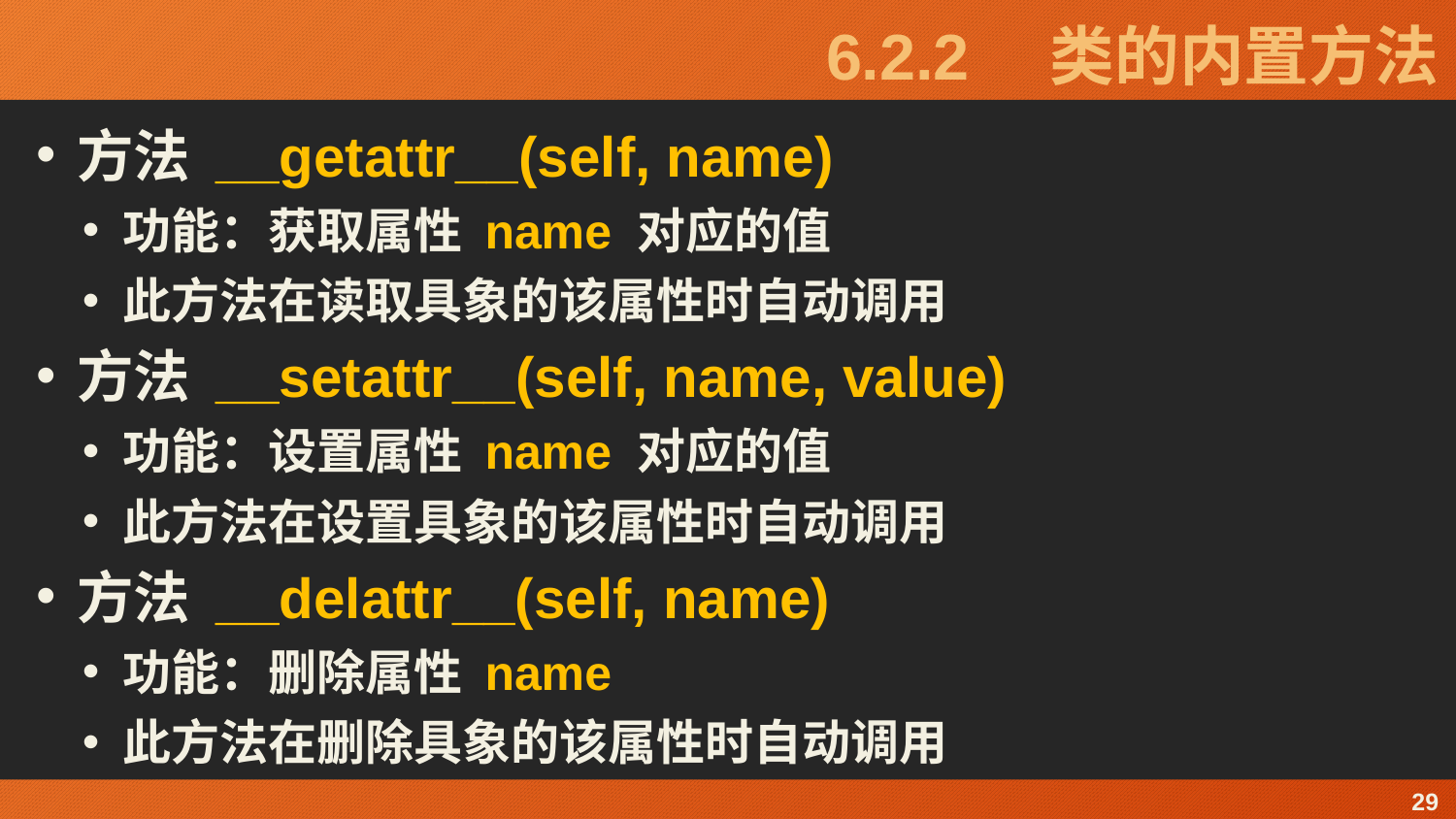

# 6.2.2　类的内置方法
方法 __getattr__(self, name)
功能：获取属性 name 对应的值
此方法在读取具象的该属性时自动调用
方法 __setattr__(self, name, value)
功能：设置属性 name 对应的值
此方法在设置具象的该属性时自动调用
方法 __delattr__(self, name)
功能：删除属性 name
此方法在删除具象的该属性时自动调用
29